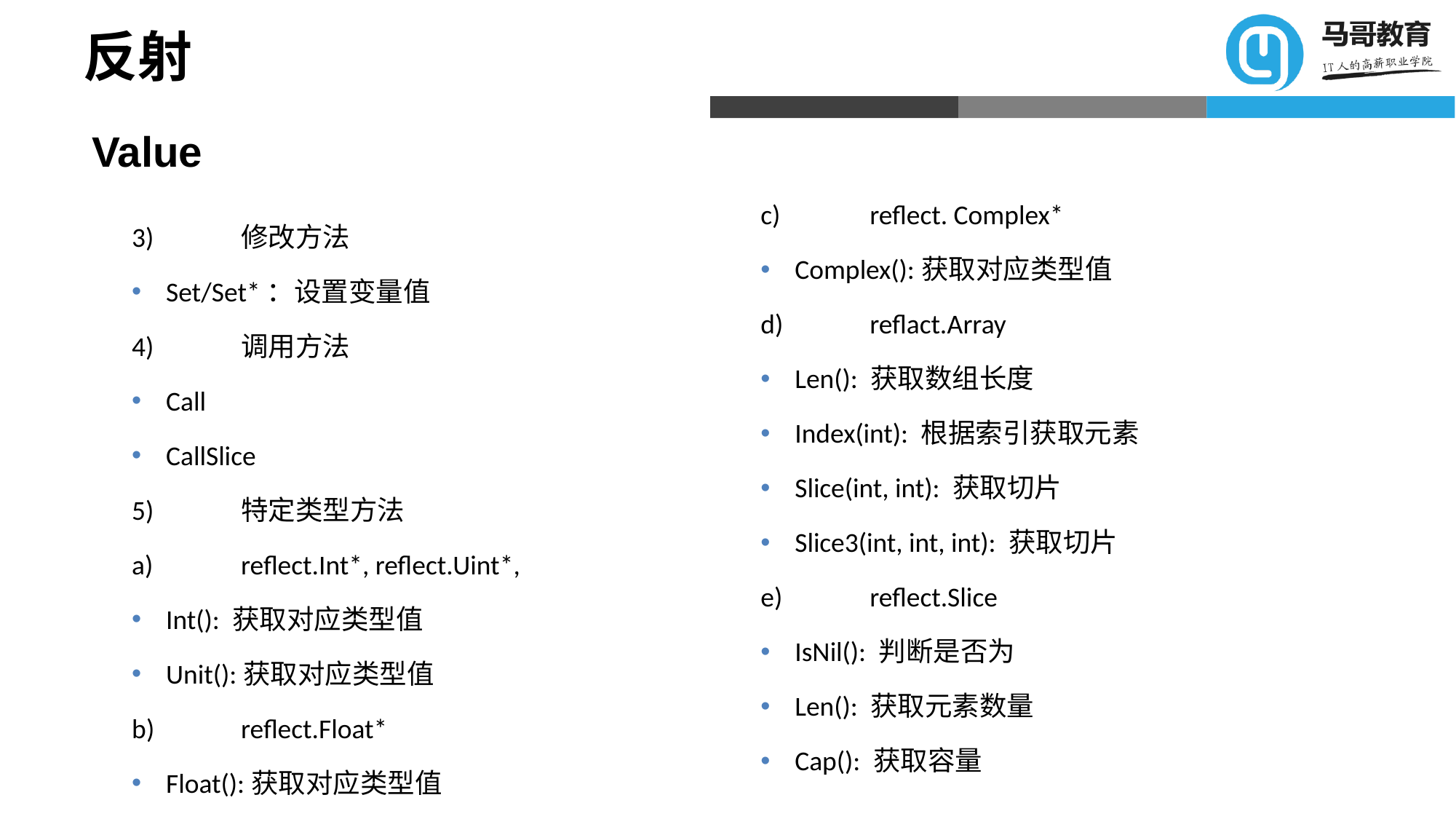

# 反射
Value
c)	reflect. Complex*
Complex():获取对应类型值
d)	reflact.Array
Len(): 获取数组长度
Index(int): 根据索引获取元素
Slice(int, int): 获取切片
Slice3(int, int, int): 获取切片
e)	reflect.Slice
IsNil(): 判断是否为
Len(): 获取元素数量
Cap(): 获取容量
3)	修改方法
Set/Set*：设置变量值
4)	调用方法
Call
CallSlice
5)	特定类型方法
a)	reflect.Int*, reflect.Uint*,
Int(): 获取对应类型值
Unit():获取对应类型值
b)	reflect.Float*
Float():获取对应类型值